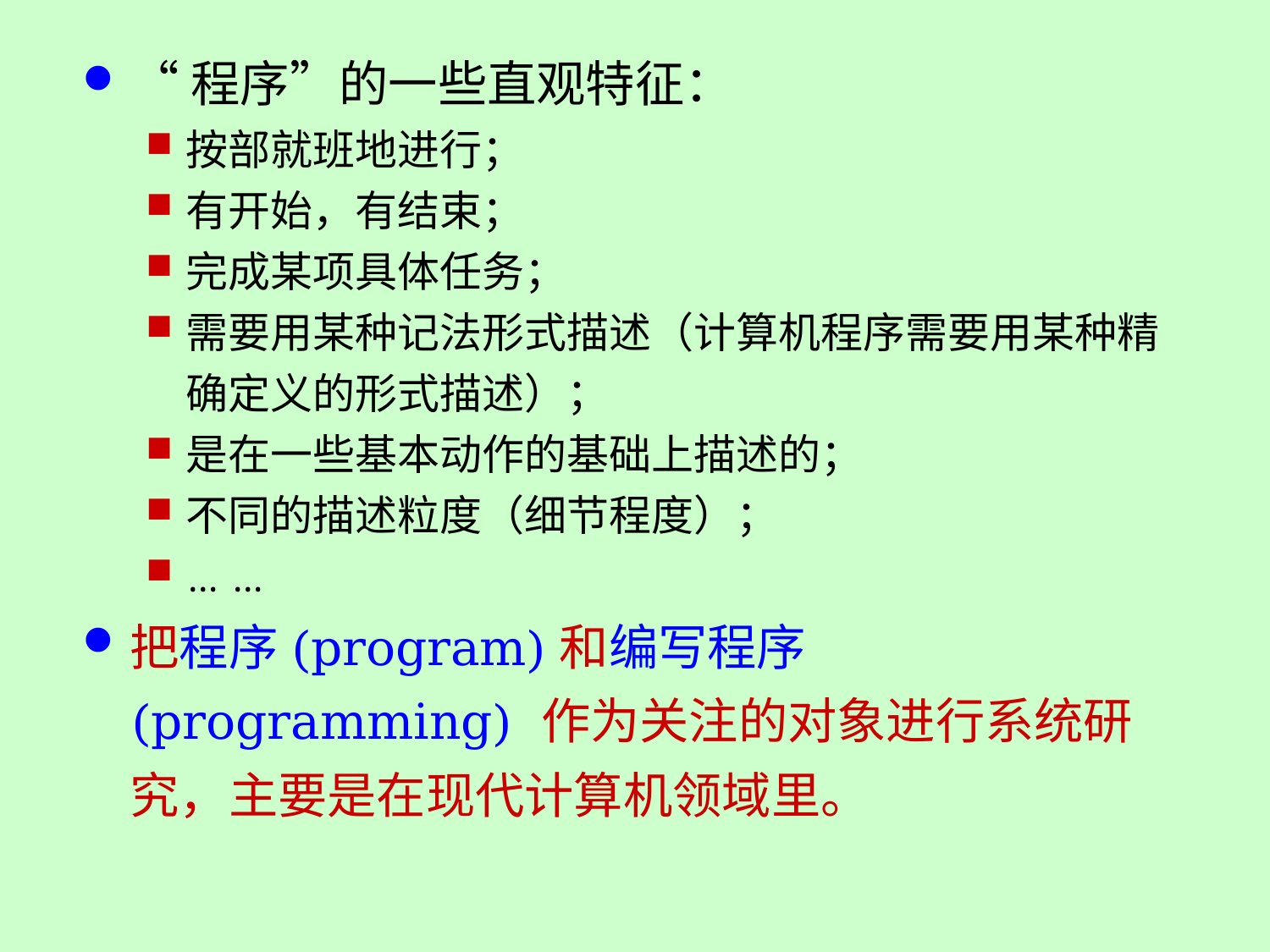

“程序”的一些直观特征：
按部就班地进行；
有开始，有结束；
完成某项具体任务；
需要用某种记法形式描述（计算机程序需要用某种精确定义的形式描述）；
是在一些基本动作的基础上描述的；
不同的描述粒度（细节程度）；
… …
把程序(program)和编写程序(programming) 作为关注的对象进行系统研究，主要是在现代计算机领域里。
7